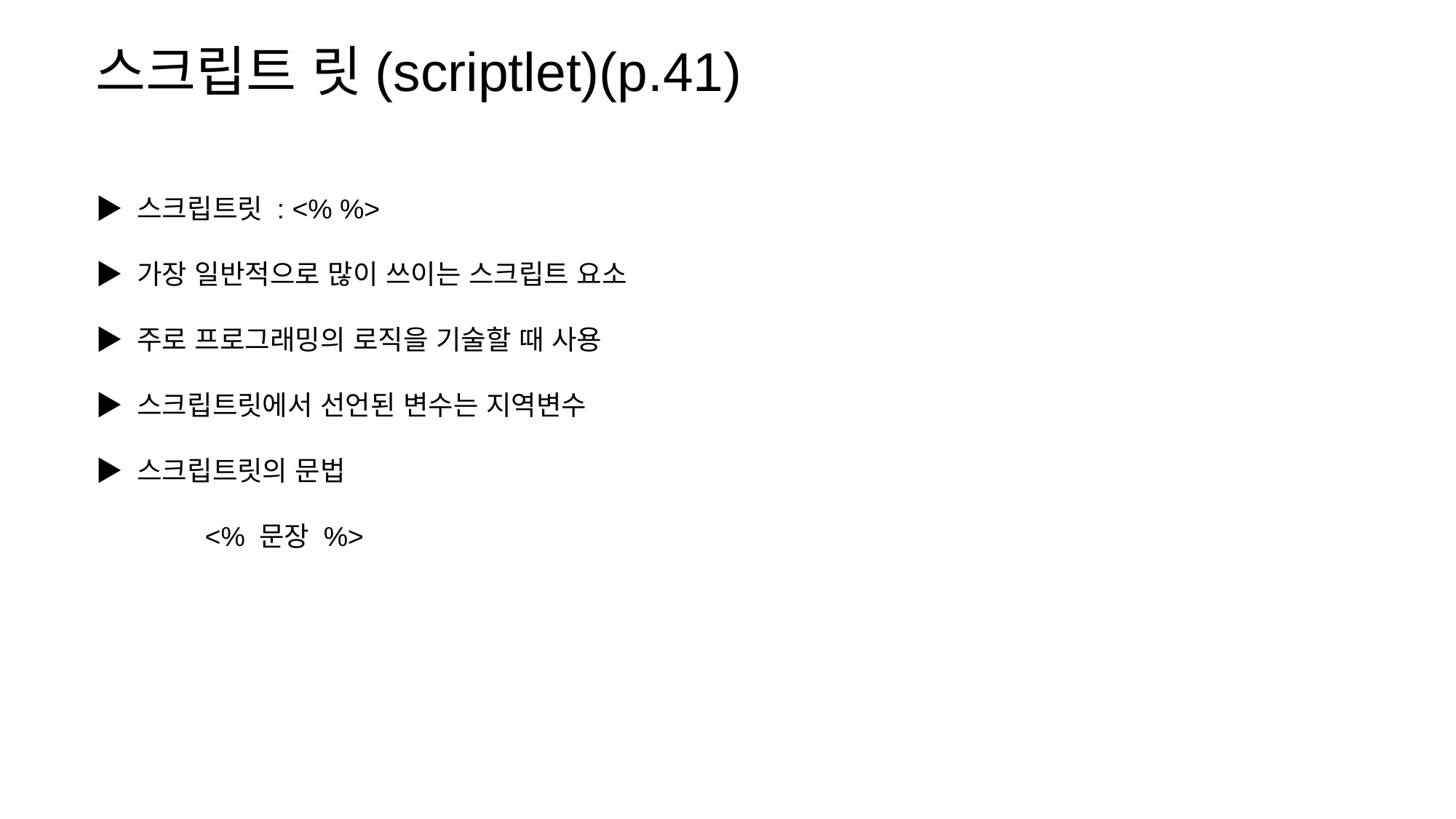

스크립트 릿(scriptlet)(p.41)
▶ 스크립트릿 : <% %>
▶ 가장 일반적으로 많이 쓰이는 스크립트 요소
▶ 주로 프로그래밍의 로직을 기술할 때 사용
▶ 스크립트릿에서 선언된 변수는 지역변수
▶ 스크립트릿의 문법
	<% 문장 %>